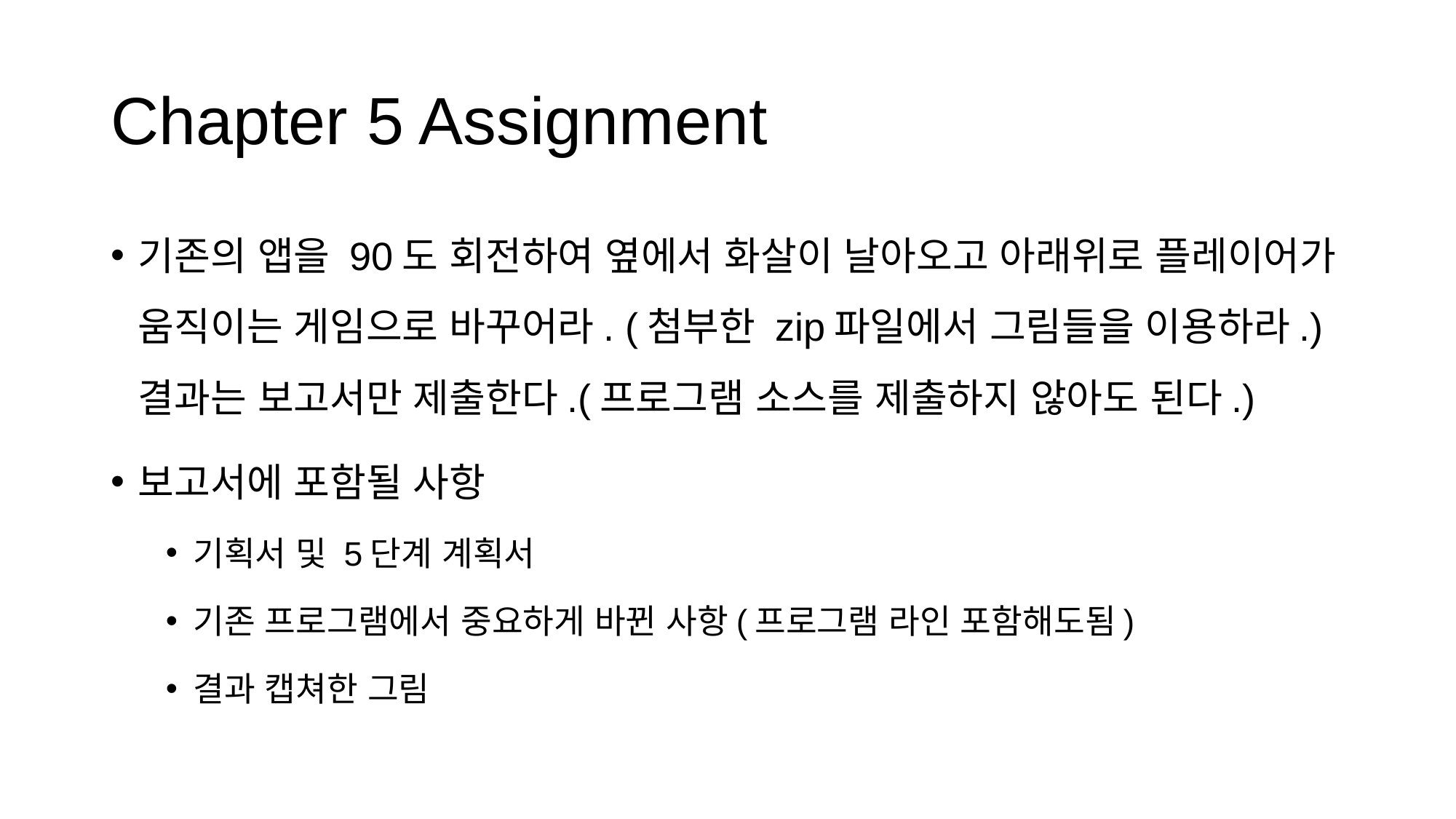

# Chapter 5 Assignment
기존의 앱을 90도 회전하여 옆에서 화살이 날아오고 아래위로 플레이어가 움직이는 게임으로 바꾸어라. (첨부한 zip파일에서 그림들을 이용하라.) 결과는 보고서만 제출한다.(프로그램 소스를 제출하지 않아도 된다.)
보고서에 포함될 사항
기획서 및 5단계 계획서
기존 프로그램에서 중요하게 바뀐 사항(프로그램 라인 포함해도됨)
결과 캡쳐한 그림